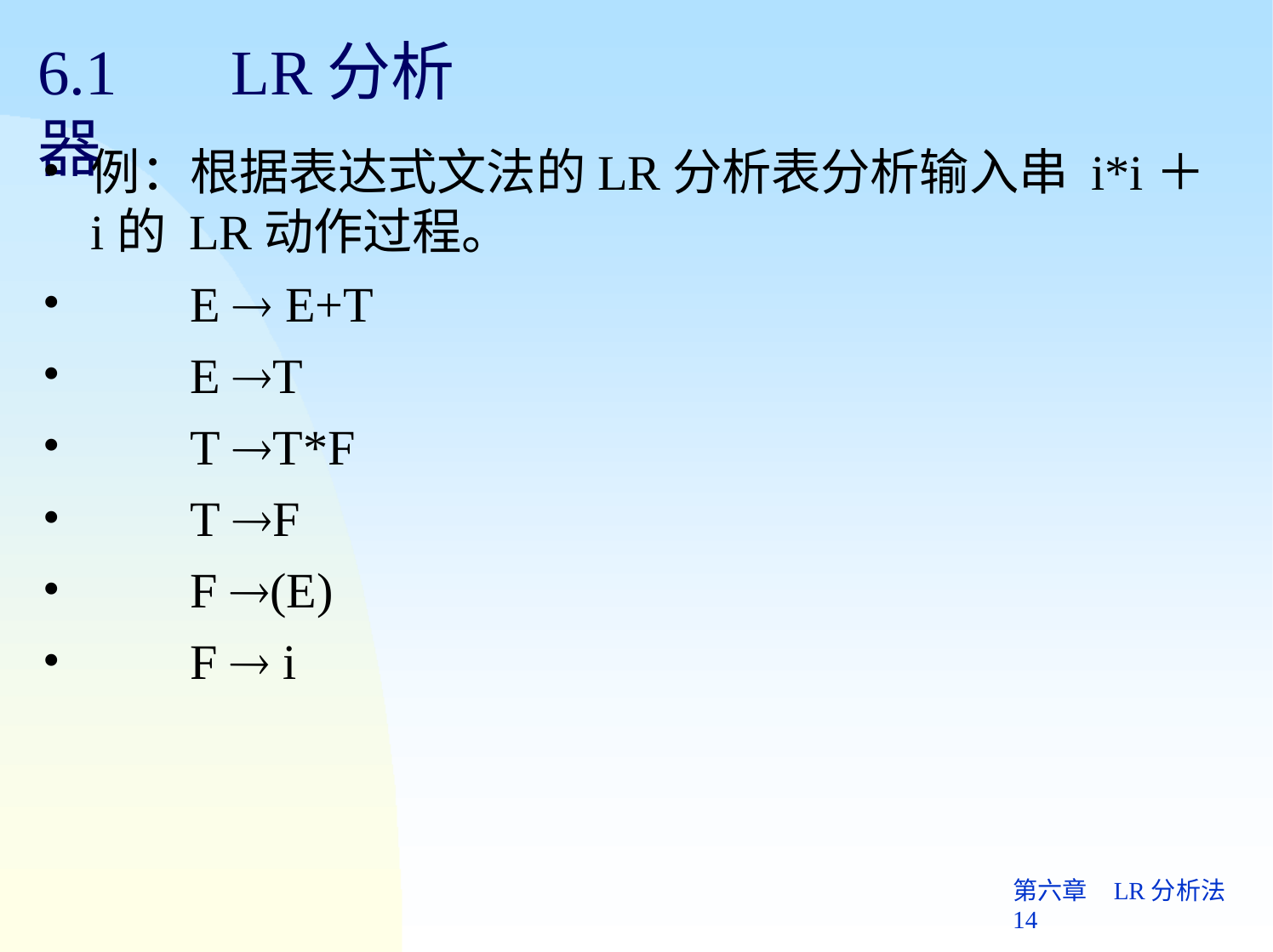

# 6.1	LR分析器
例：根据表达式文法的LR分析表分析输入串 i*i＋i的 LR动作过程。
E → E+T
E →T
T →T*F
T →F
F →(E)
F → i
第六章	LR分析法 14